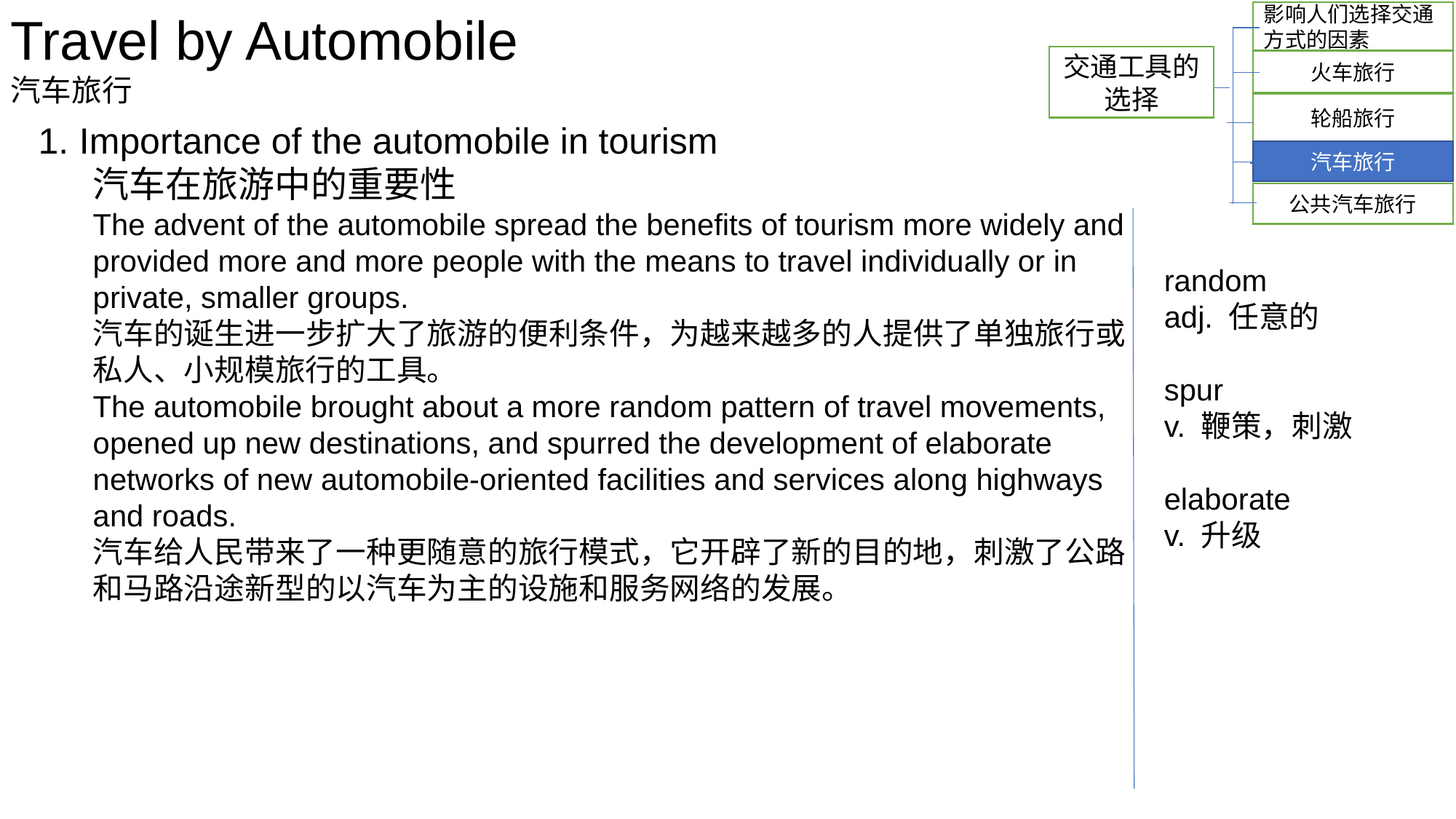

Travel by Automobile
汽车旅行
影响人们选择交通方式的因素
交通工具的选择
火车旅行
轮船旅行
Importance of the automobile in tourism
汽车在旅游中的重要性
The advent of the automobile spread the benefits of tourism more widely and provided more and more people with the means to travel individually or in private, smaller groups.
汽车的诞生进一步扩大了旅游的便利条件，为越来越多的人提供了单独旅行或私人、小规模旅行的工具。
The automobile brought about a more random pattern of travel movements, opened up new destinations, and spurred the development of elaborate networks of new automobile-oriented facilities and services along highways and roads.
汽车给人民带来了一种更随意的旅行模式，它开辟了新的目的地，刺激了公路和马路沿途新型的以汽车为主的设施和服务网络的发展。
汽车旅行
公共汽车旅行
 random
 adj. 任意的

 spur
 v. 鞭策，刺激

 elaborate
 v. 升级